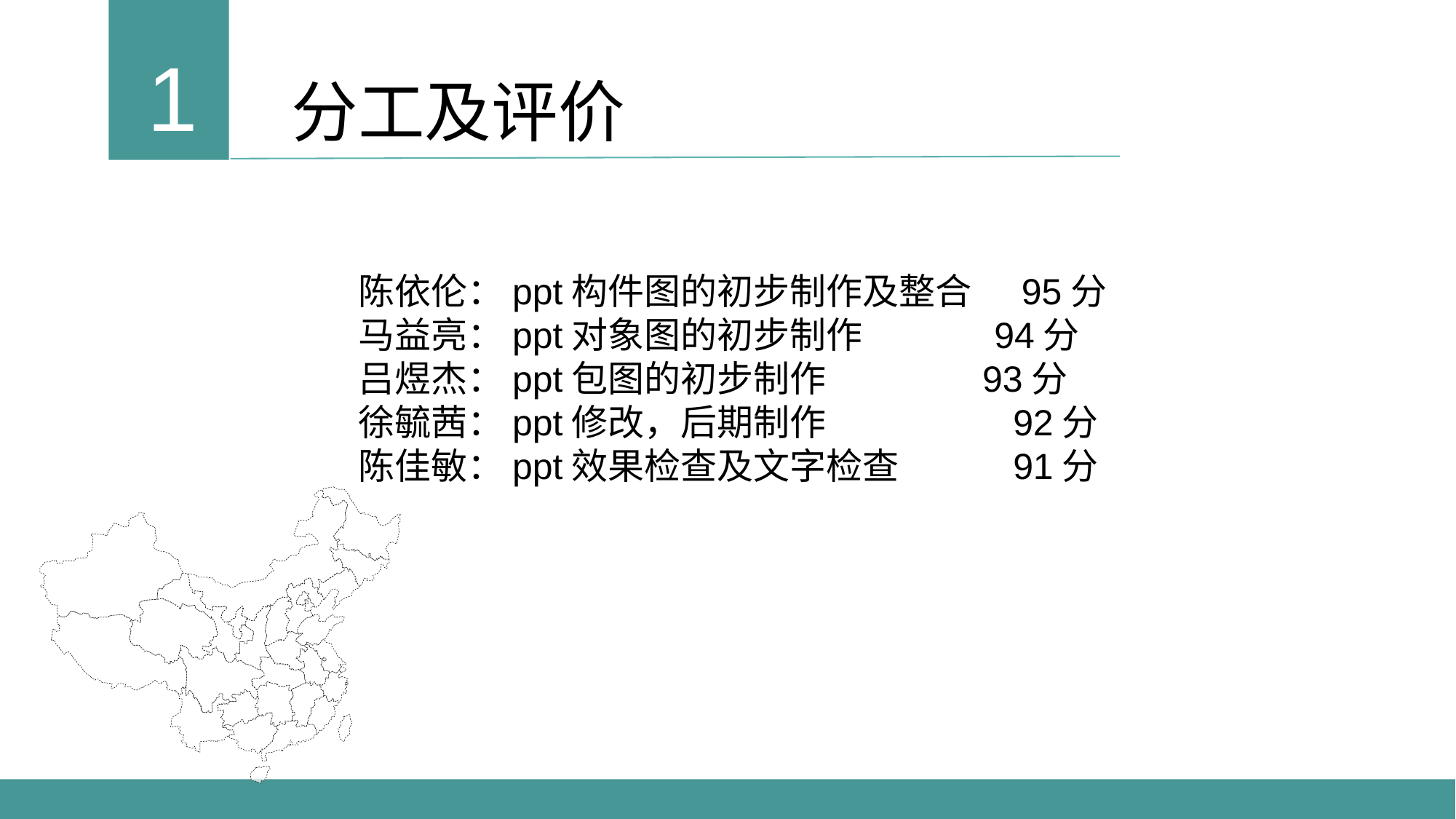

1
分工及评价

陈依伦：ppt构件图的初步制作及整合     95分
马益亮：ppt对象图的初步制作               94分
吕煜杰：ppt包图的初步制作                  93分
徐毓茜：ppt修改，后期制作		92分
陈佳敏：ppt效果检查及文字检查		91分